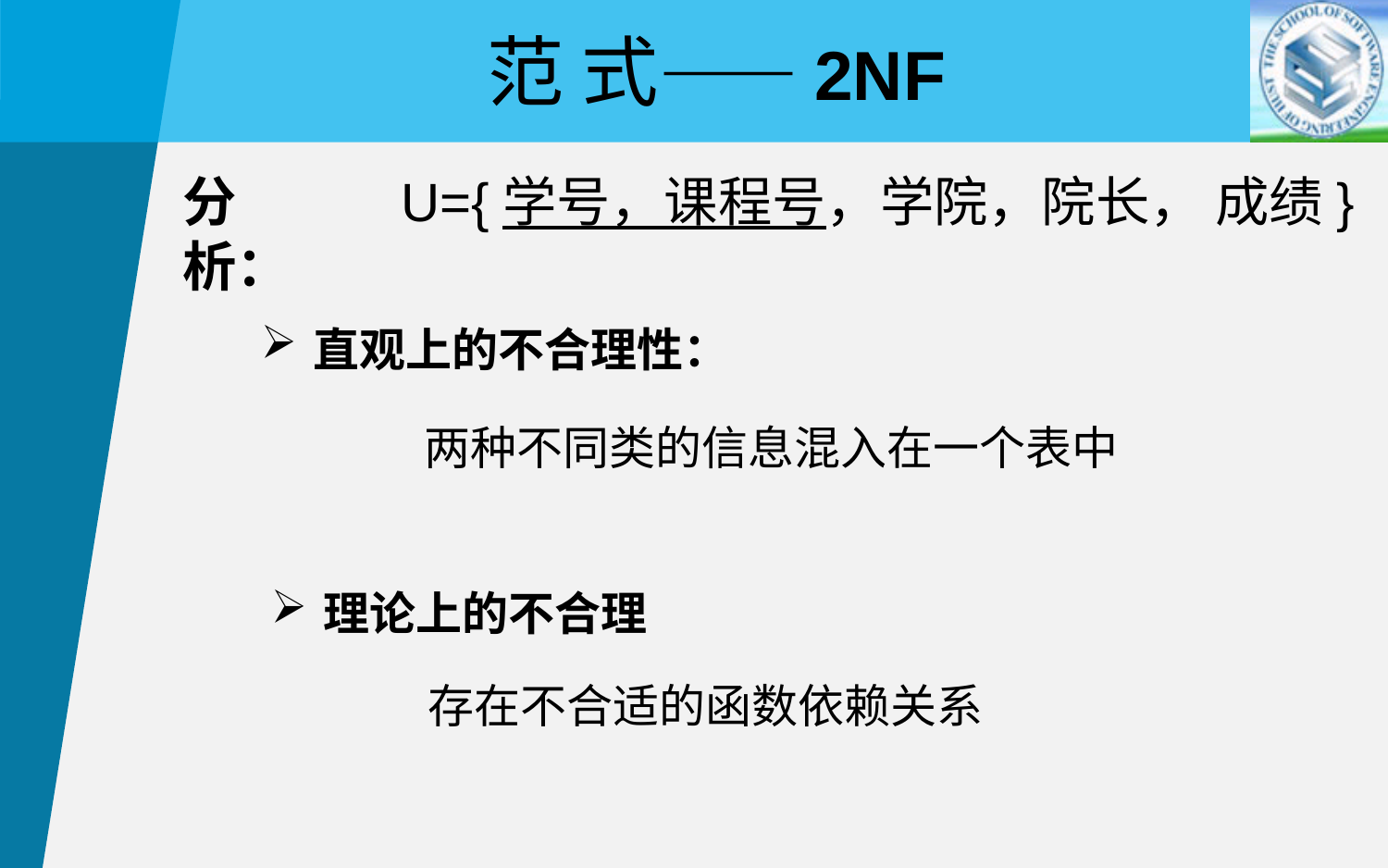

范 式——2NF
分析：
U={学号，课程号，学院，院长， 成绩}
直观上的不合理性：
两种不同类的信息混入在一个表中
理论上的不合理
存在不合适的函数依赖关系